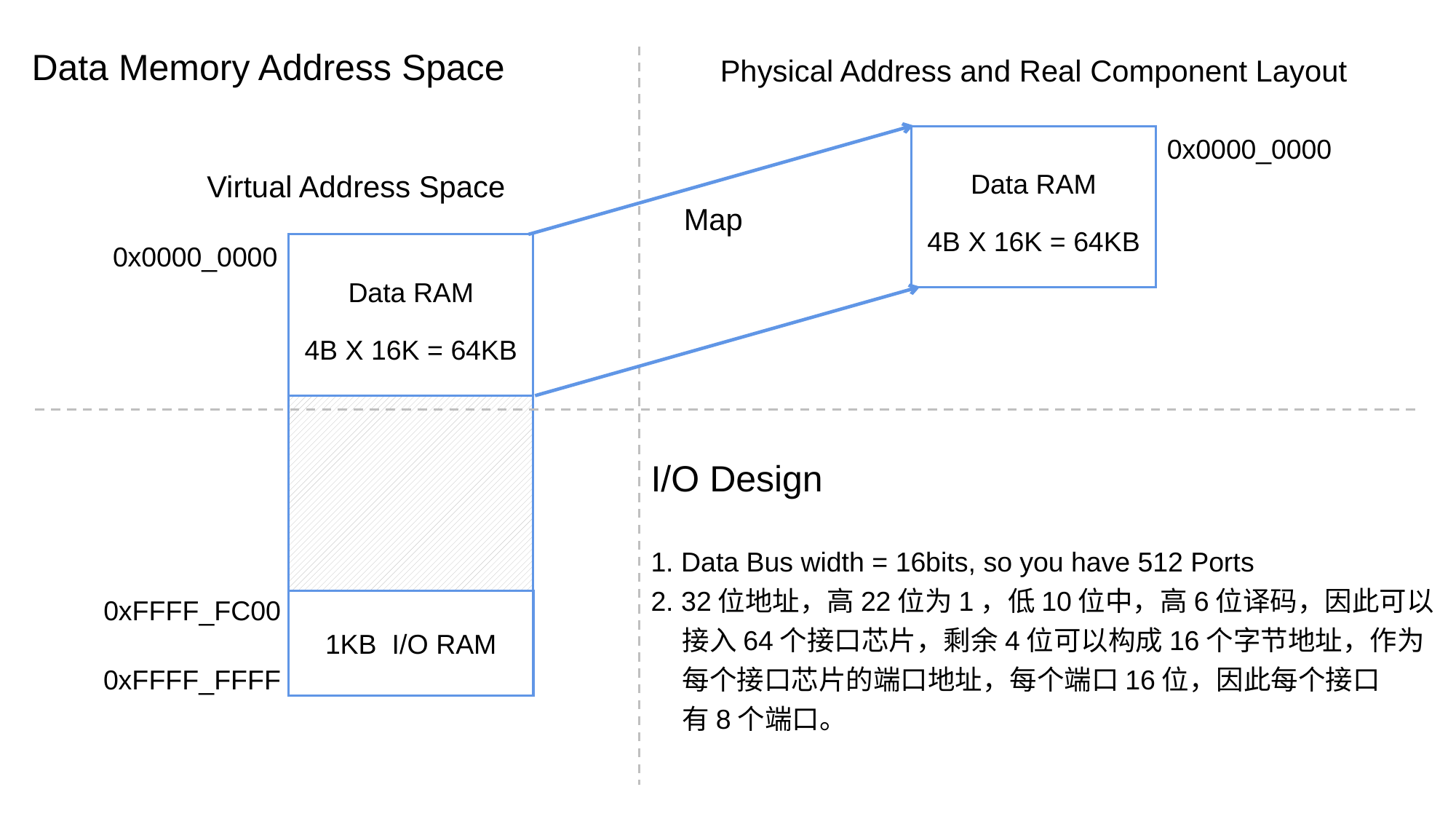

Data Memory Address Space
Physical Address and Real Component Layout

Data RAM
4B X 16K = 64KB
0x0000_0000
Virtual Address Space
Map
0x0000_0000

Data RAM
4B X 16K = 64KB

I/O Design

1. Data Bus width = 16bits, so you have 512 Ports
2. 32位地址，高22位为1，低10位中，高6位译码，因此可以
    接入64个接口芯片，剩余4位可以构成16个字节地址，作为
    每个接口芯片的端口地址，每个端口16位，因此每个接口
    有8个端口。
0xFFFF_FC00

1KB  I/O RAM
0xFFFF_FFFF